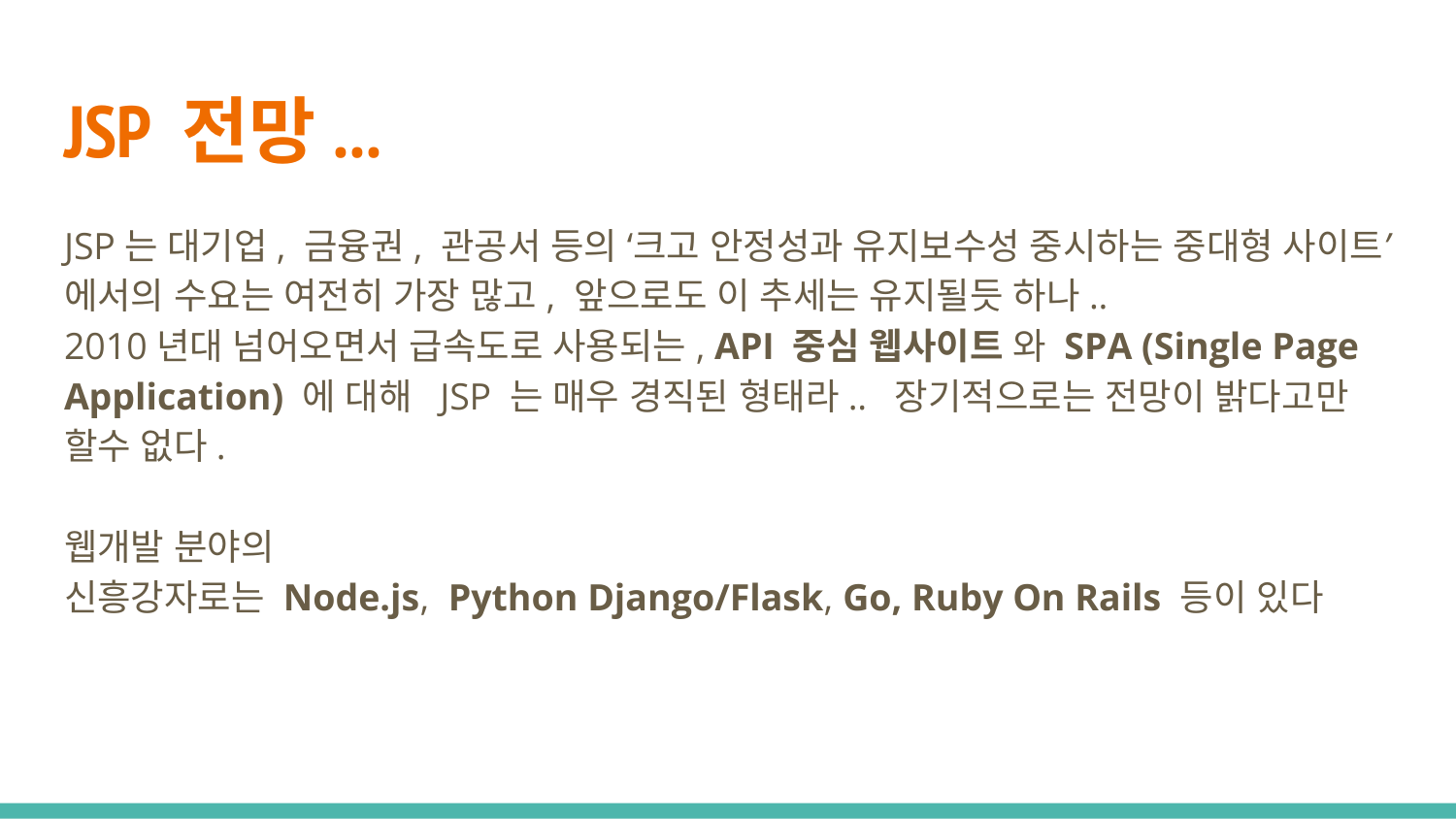

# JSP 전망...
JSP는 대기업, 금융권, 관공서 등의 ‘크고 안정성과 유지보수성 중시하는 중대형 사이트’에서의 수요는 여전히 가장 많고, 앞으로도 이 추세는 유지될듯 하나..
2010년대 넘어오면서 급속도로 사용되는, API 중심 웹사이트 와 SPA (Single Page Application) 에 대해  JSP 는 매우 경직된 형태라..  장기적으로는 전망이 밝다고만 할수 없다.
웹개발 분야의
신흥강자로는 Node.js,  Python Django/Flask, Go, Ruby On Rails 등이 있다